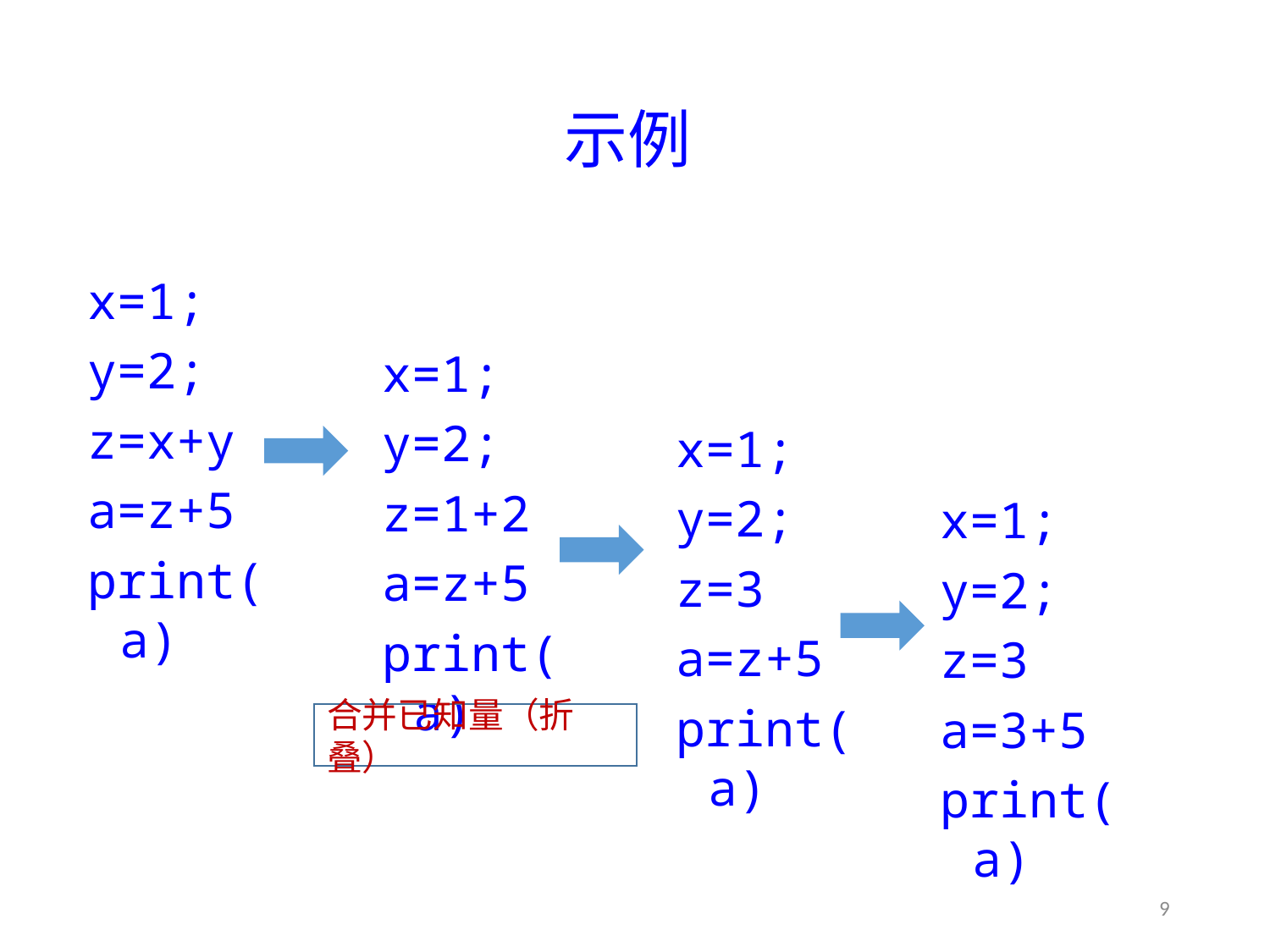

# 示例
x=1;
y=2;
z=x+y
a=z+5
print(a)
x=1;
y=2;
z=1+2
a=z+5
print(a)
x=1;
y=2;
z=3
a=z+5
print(a)

x=1;
y=2;
z=3
a=3+5
print(a)

合并已知量（折叠）
9